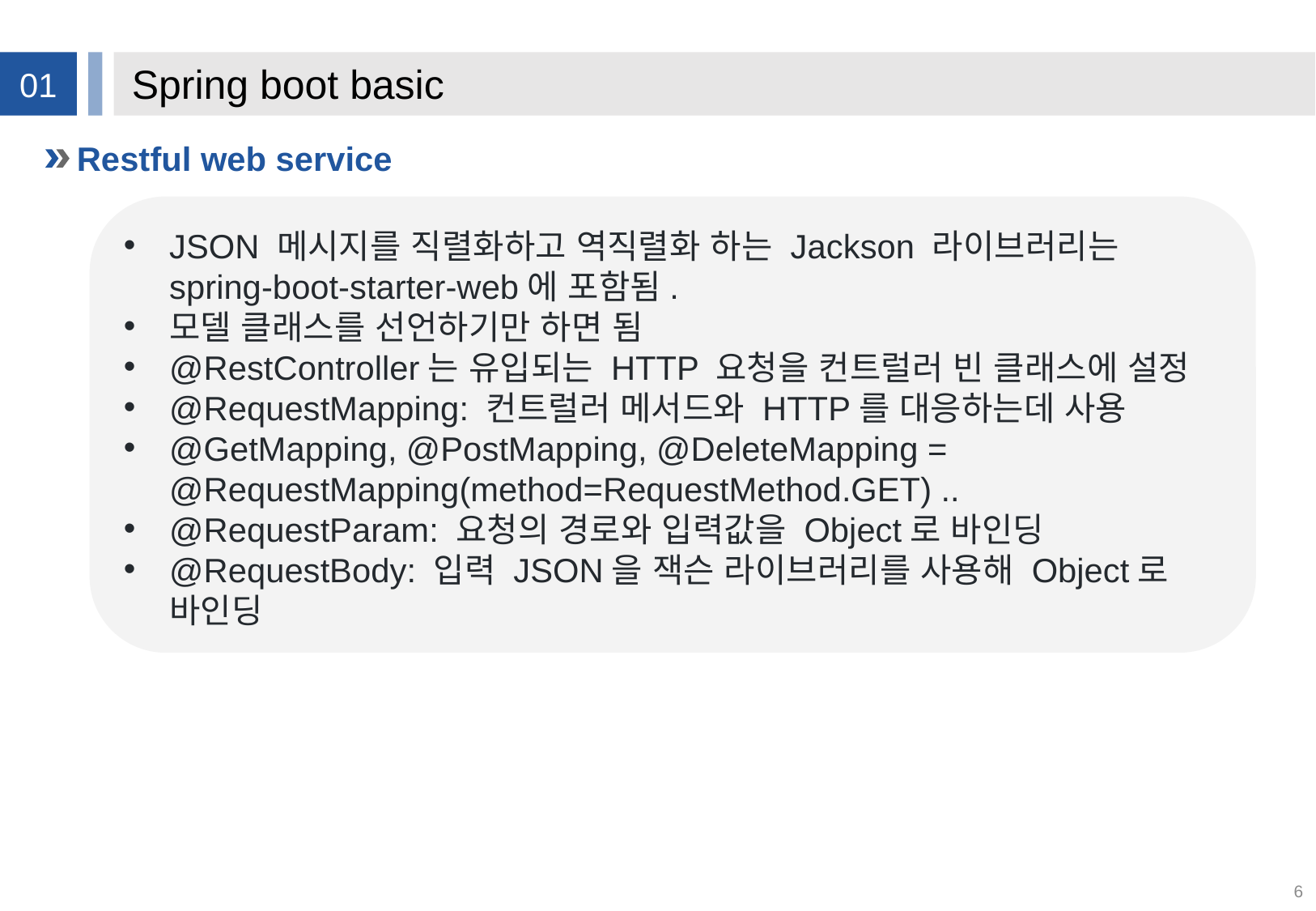

# Spring boot basic
01
Restful web service

JSON 메시지를 직렬화하고 역직렬화 하는 Jackson 라이브러리는 spring-boot-starter-web에 포함됨.
모델 클래스를 선언하기만 하면 됨
@RestController는 유입되는 HTTP 요청을 컨트럴러 빈 클래스에 설정
@RequestMapping: 컨트럴러 메서드와 HTTP를 대응하는데 사용
@GetMapping, @PostMapping, @DeleteMapping = @RequestMapping(method=RequestMethod.GET) ..
@RequestParam: 요청의 경로와 입력값을 Object로 바인딩
@RequestBody: 입력 JSON을 잭슨 라이브러리를 사용해 Object로 바인딩
6